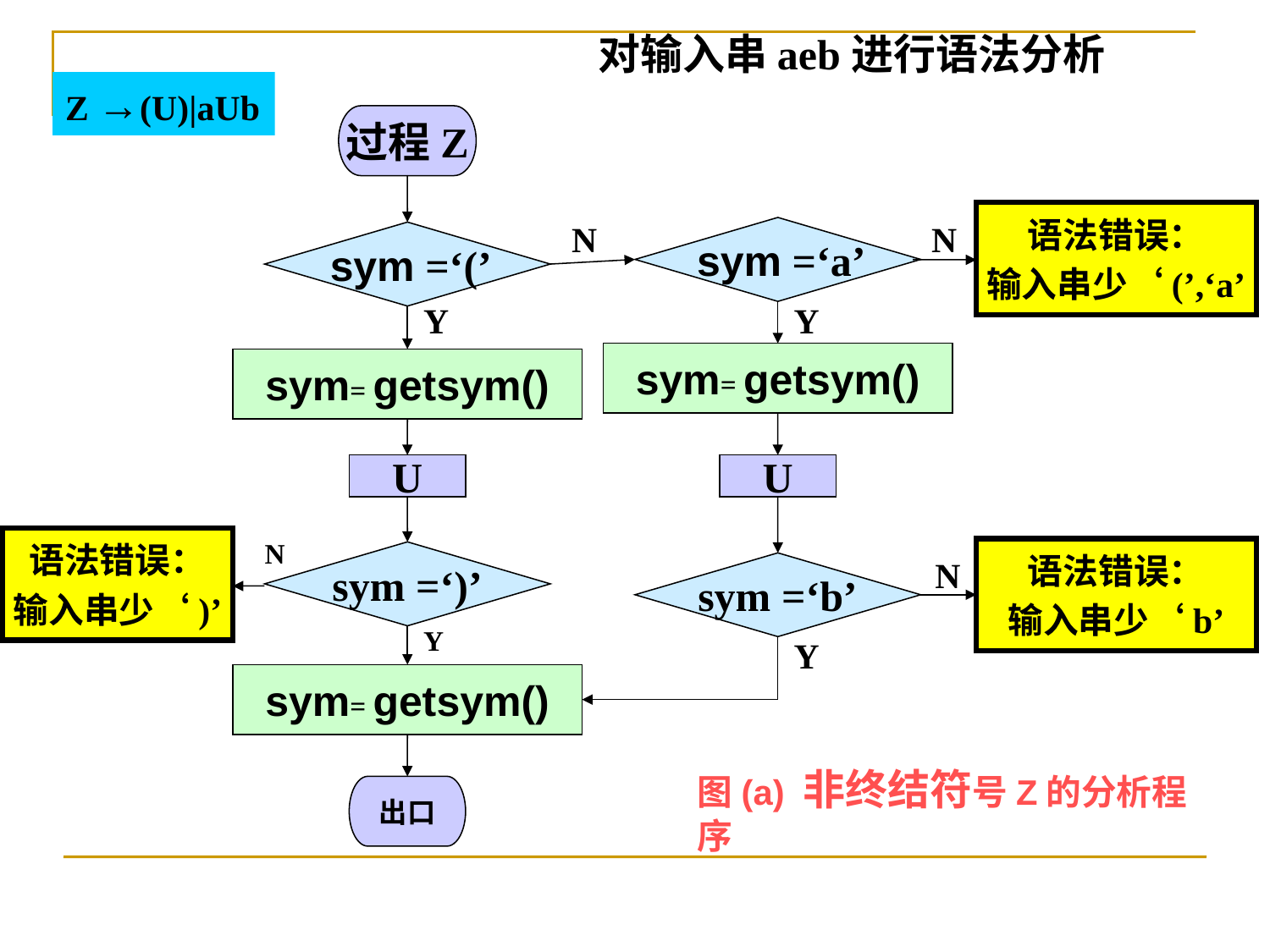

对输入串aeb进行语法分析
Z →(U)|aUb
过程Z
语法错误：
输入串少‘(’,‘a’
N
 sym =‘a’
N
 sym =‘(’
Y
Y
sym= getsym()
sym= getsym()
U
U
语法错误：
输入串少‘)’
N
语法错误：
输入串少‘b’
sym =‘)’
sym =‘b’
N

Y
Y
sym= getsym()
出口
图(a) 非终结符号Z的分析程序
99